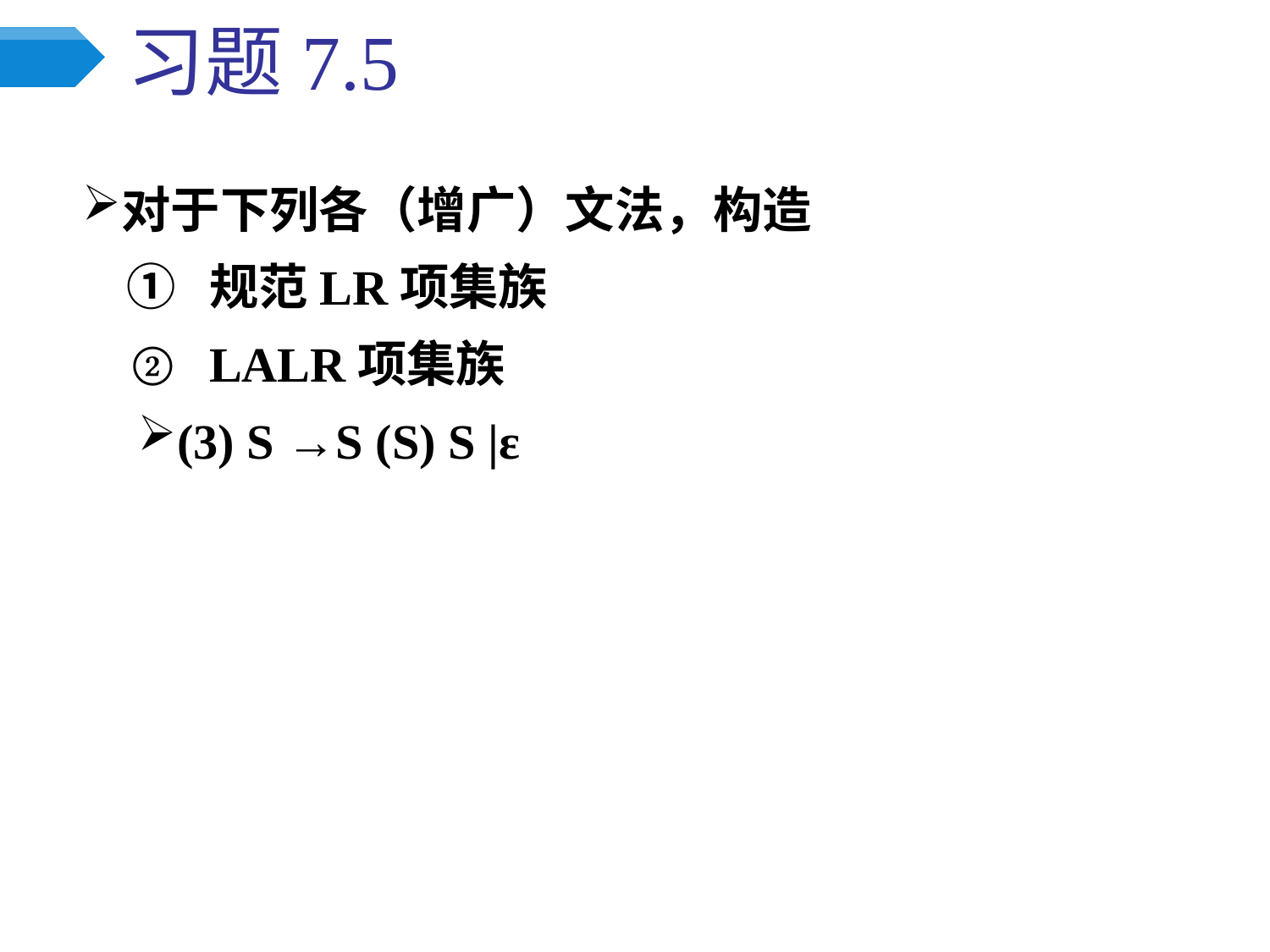

# 习题7.5
对于下列各（增广）文法，构造
    ①	规范LR项集族
    ②	LALR项集族
(3) S →S (S) S |ε